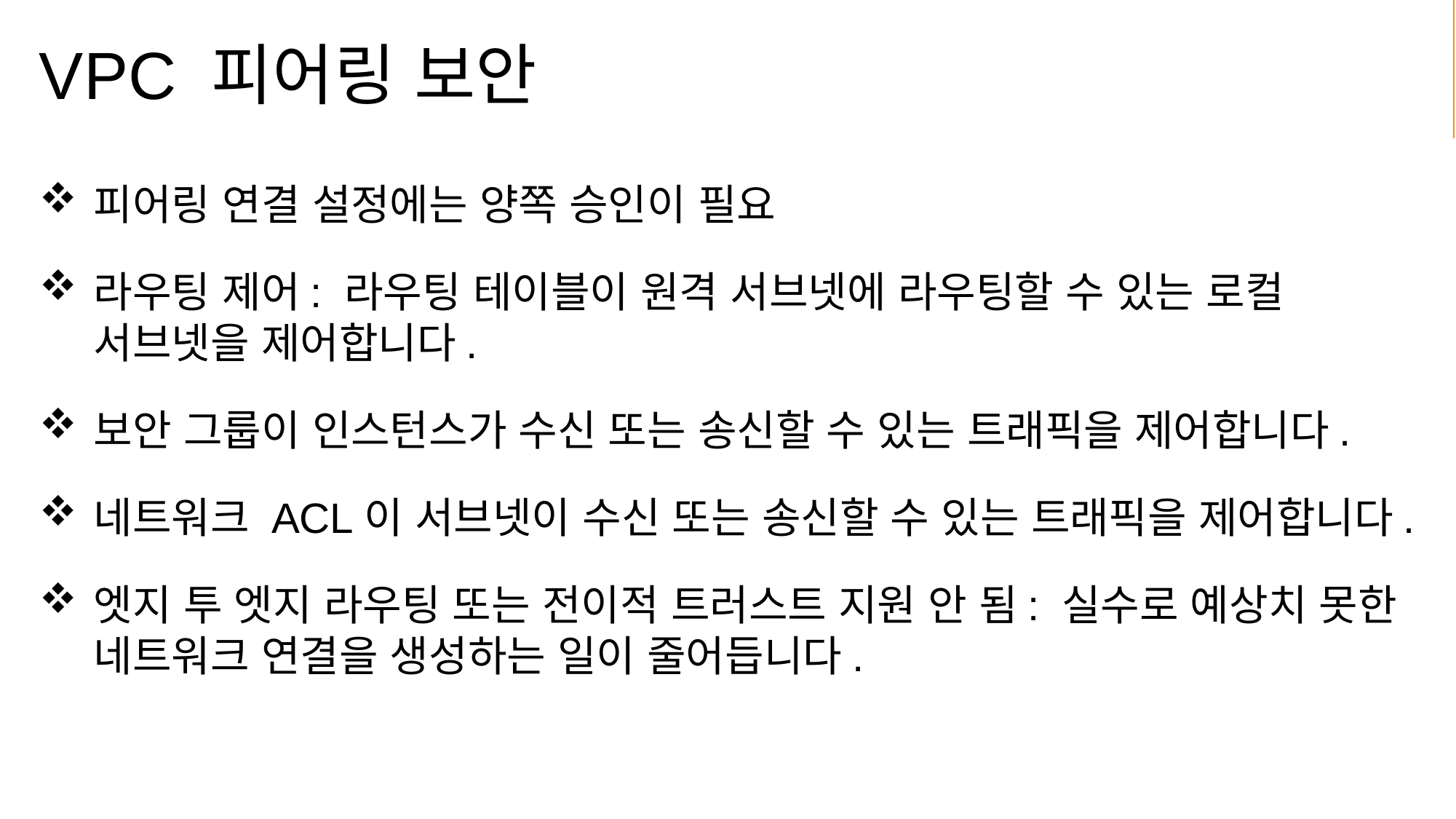

# VPC 피어링 보안
피어링 연결 설정에는 양쪽 승인이 필요
라우팅 제어: 라우팅 테이블이 원격 서브넷에 라우팅할 수 있는 로컬 서브넷을 제어합니다.
보안 그룹이 인스턴스가 수신 또는 송신할 수 있는 트래픽을 제어합니다.
네트워크 ACL이 서브넷이 수신 또는 송신할 수 있는 트래픽을 제어합니다.
엣지 투 엣지 라우팅 또는 전이적 트러스트 지원 안 됨: 실수로 예상치 못한 네트워크 연결을 생성하는 일이 줄어듭니다.